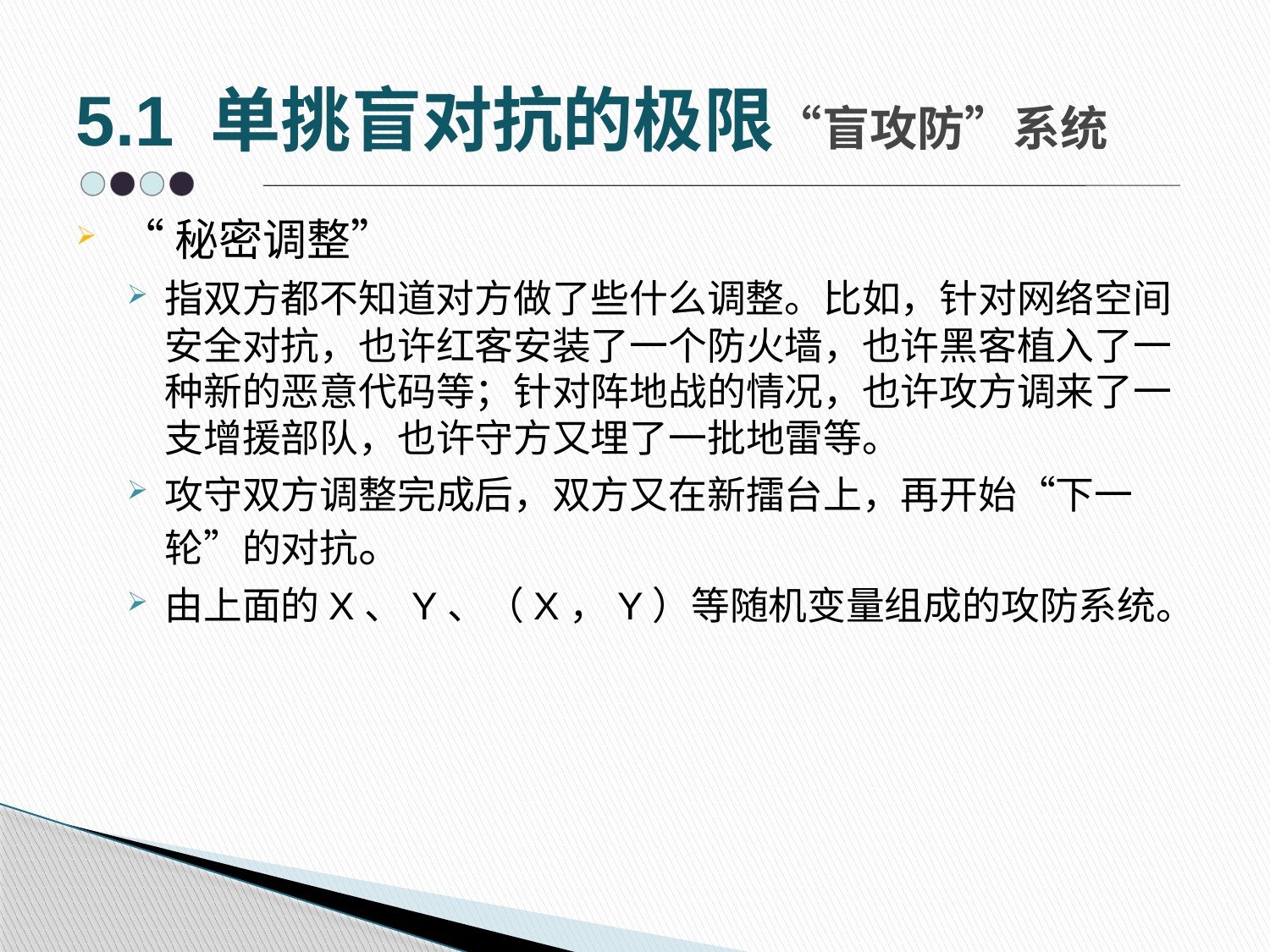

# 5.1 单挑盲对抗的极限“盲攻防”系统

“秘密调整”
指双方都不知道对方做了些什么调整。比如，针对网络空间安全对抗，也许红客安装了一个防火墙，也许黑客植入了一种新的恶意代码等；针对阵地战的情况，也许攻方调来了一支增援部队，也许守方又埋了一批地雷等。
攻守双方调整完成后，双方又在新擂台上，再开始“下一轮”的对抗。
由上面的X、Y、（X，Y）等随机变量组成的攻防系统。